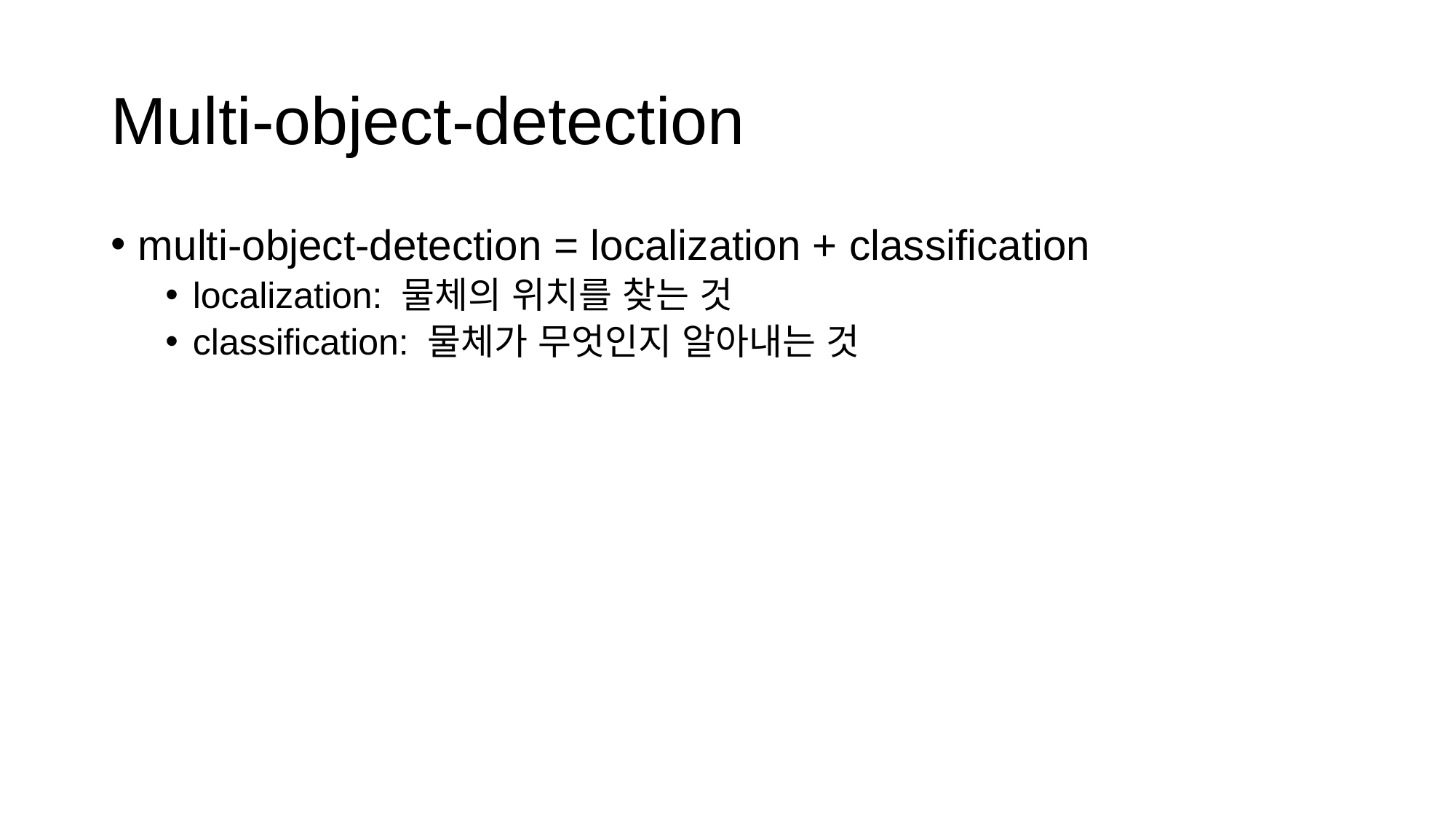

# Multi-object-detection
multi-object-detection = localization + classification
localization: 물체의 위치를 찾는 것
classification: 물체가 무엇인지 알아내는 것